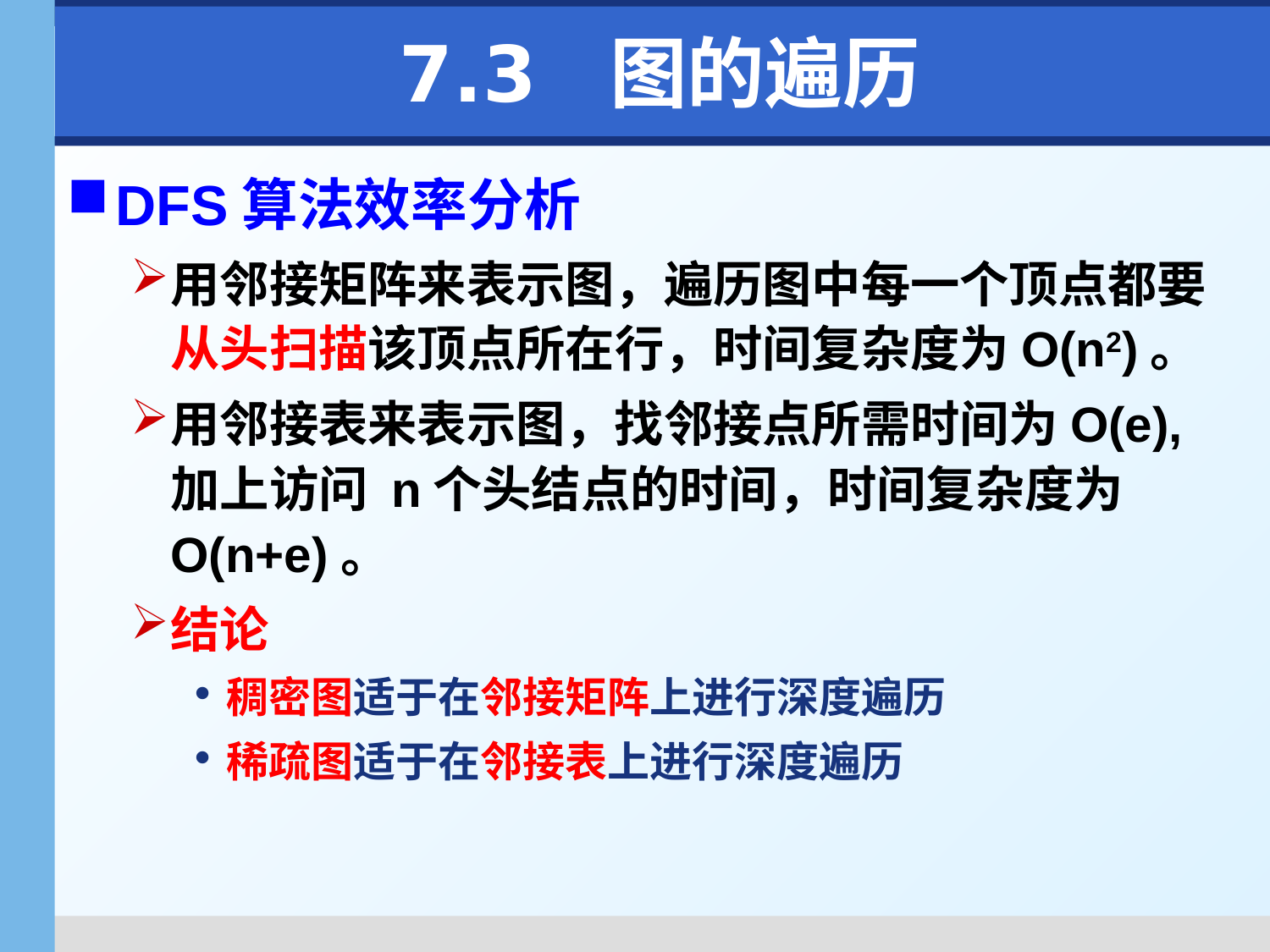

# 7.3  图的遍历
DFS算法效率分析
用邻接矩阵来表示图，遍历图中每一个顶点都要从头扫描该顶点所在行，时间复杂度为O(n2)。
用邻接表来表示图，找邻接点所需时间为O(e), 加上访问 n个头结点的时间，时间复杂度为O(n+e)。
结论
稠密图适于在邻接矩阵上进行深度遍历
稀疏图适于在邻接表上进行深度遍历